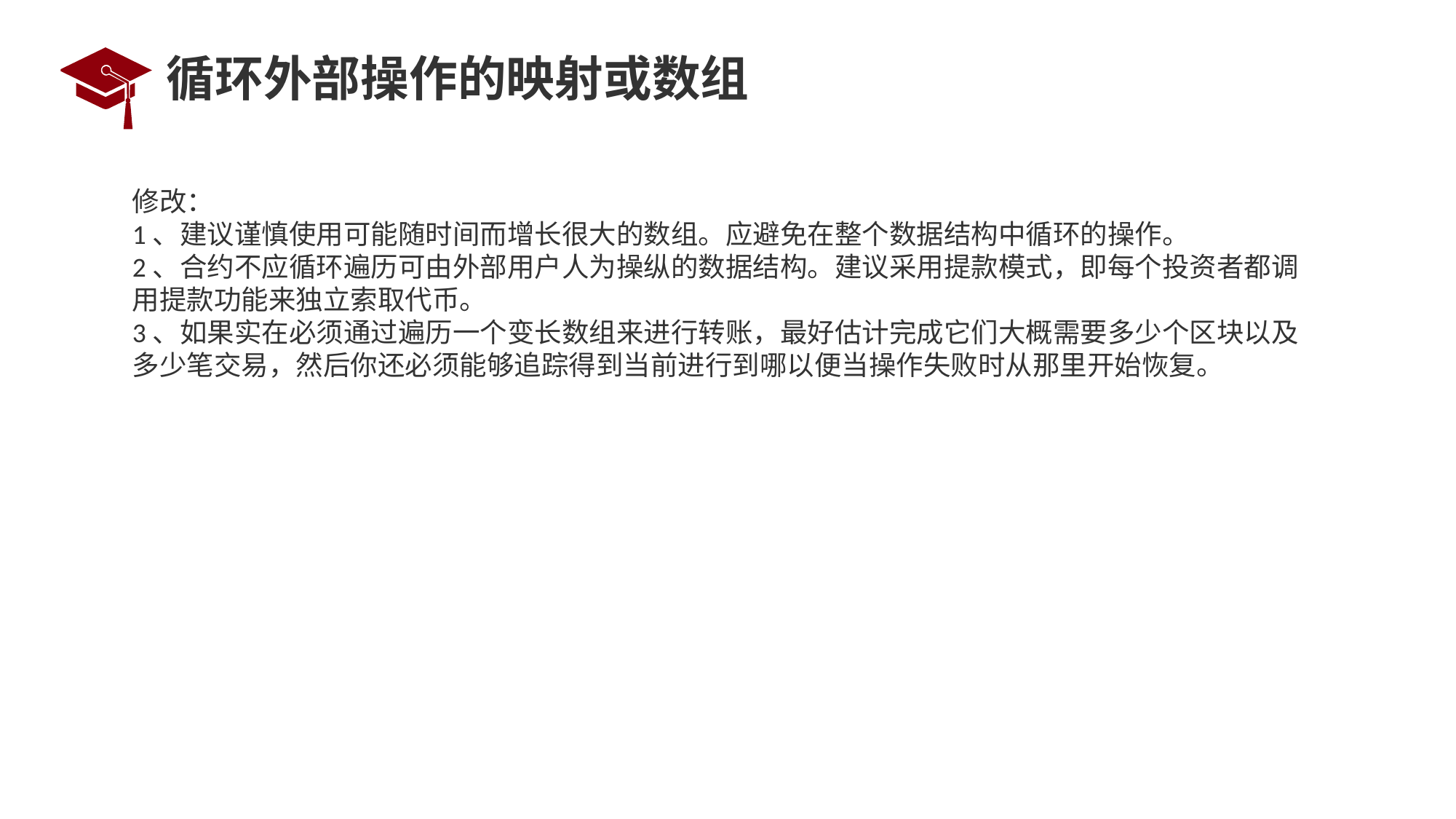

# 循环外部操作的映射或数组

修改：
1、建议谨慎使用可能随时间而增长很大的数组。应避免在整个数据结构中循环的操作。
2、合约不应循环遍历可由外部用户人为操纵的数据结构。建议采用提款模式，即每个投资者都调用提款功能来独立索取代币。
3、如果实在必须通过遍历一个变长数组来进行转账，最好估计完成它们大概需要多少个区块以及多少笔交易，然后你还必须能够追踪得到当前进行到哪以便当操作失败时从那里开始恢复。